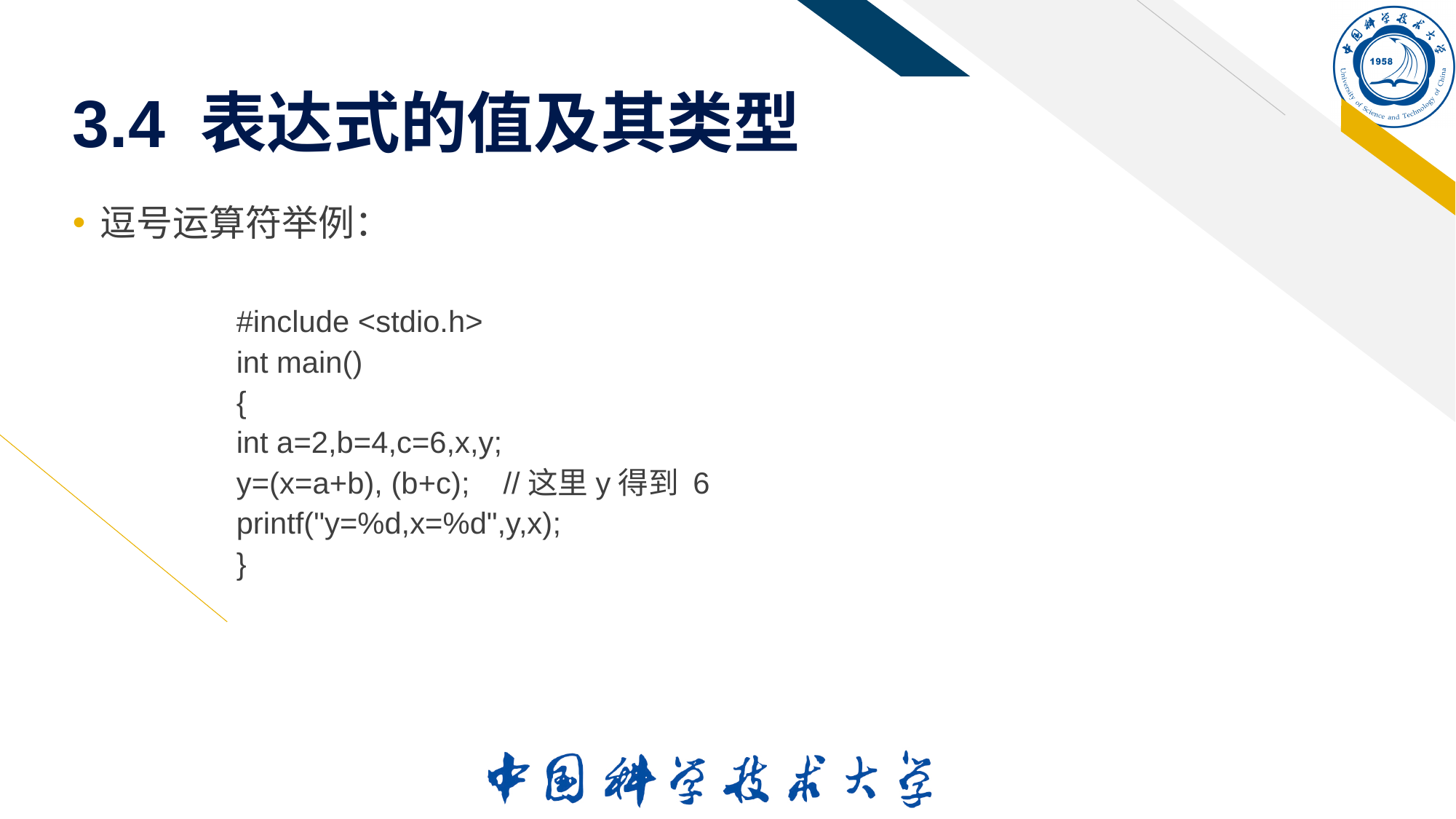

# 3.4 表达式的值及其类型
逗号运算符举例：

#include <stdio.h>
int main()
{
int a=2,b=4,c=6,x,y;
y=(x=a+b), (b+c);    //这里y得到 6
printf("y=%d,x=%d",y,x);
}